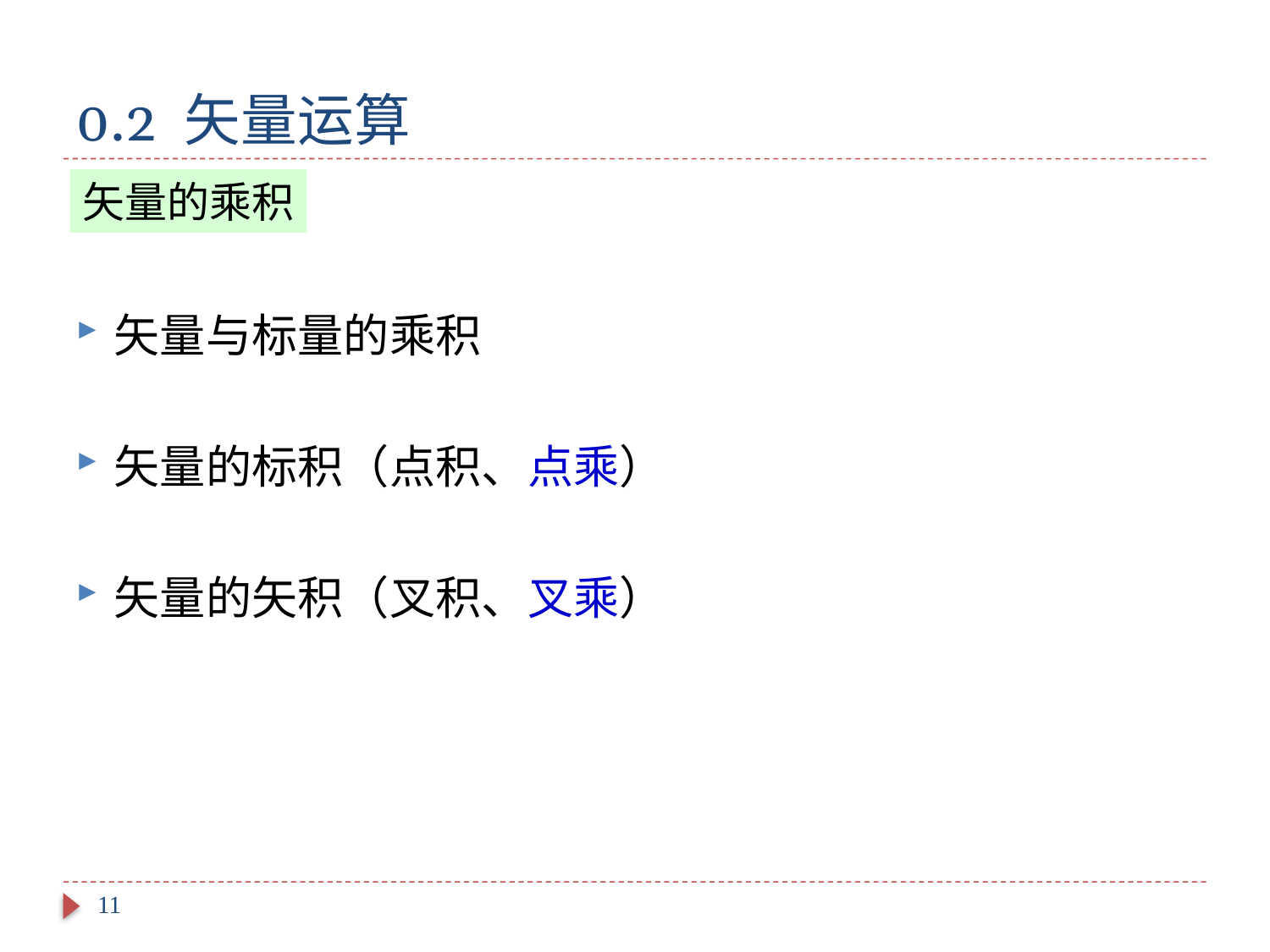

# 0.2 矢量运算

矢量与标量的乘积

矢量的标积（点积、点乘）

矢量的矢积（叉积、叉乘）
矢量的乘积
11